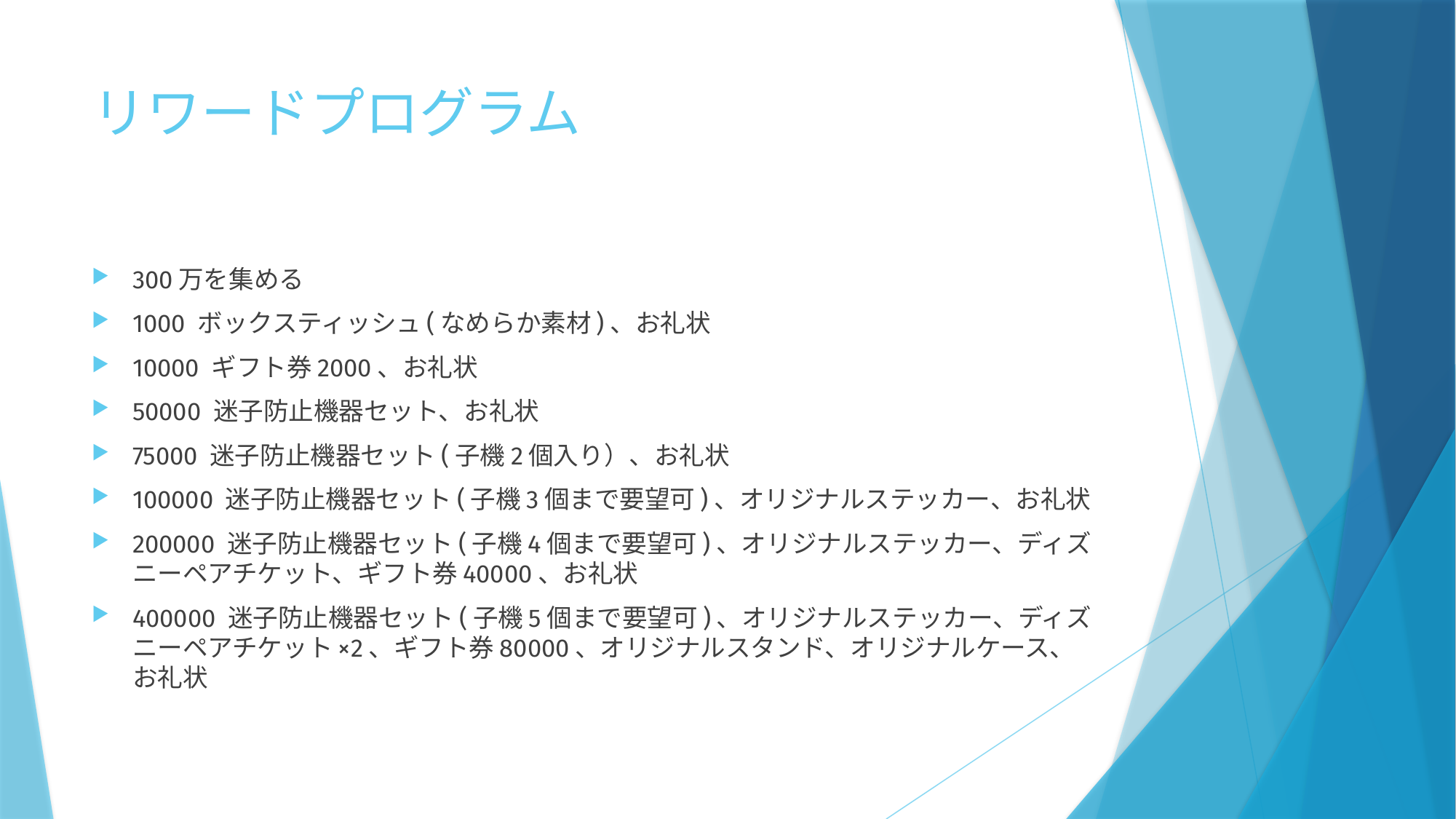

# リワードプログラム
300万を集める
1000 ボックスティッシュ(なめらか素材)、お礼状
10000 ギフト券2000、お礼状
50000 迷子防止機器セット、お礼状
75000 迷子防止機器セット(子機2個入り）、お礼状
100000 迷子防止機器セット(子機3個まで要望可)、オリジナルステッカー、お礼状
200000 迷子防止機器セット(子機4個まで要望可)、オリジナルステッカー、ディズニーペアチケット、ギフト券40000、お礼状
400000 迷子防止機器セット(子機5個まで要望可)、オリジナルステッカー、ディズニーペアチケット×2、ギフト券80000、オリジナルスタンド、オリジナルケース、お礼状